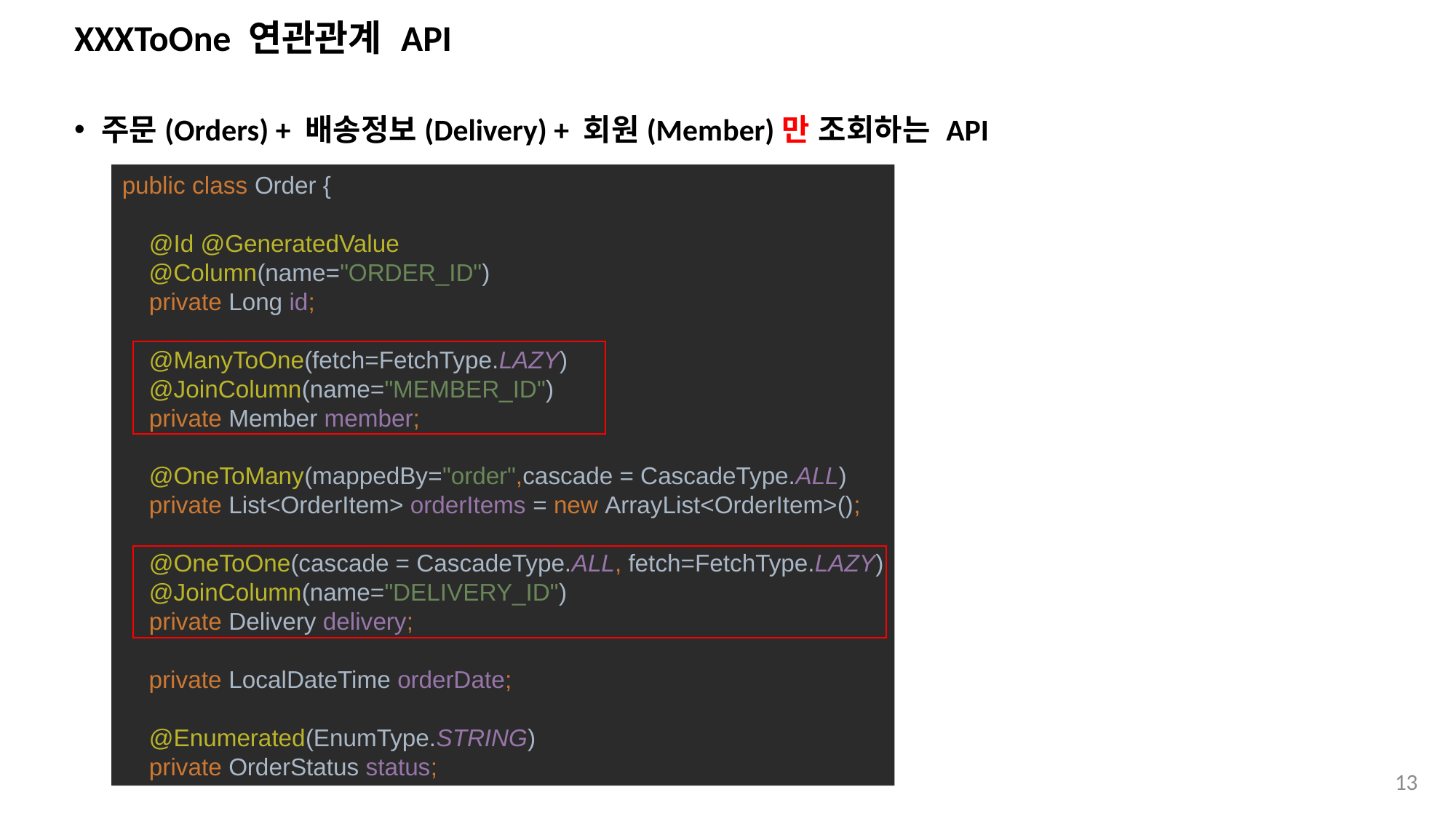

# XXXToOne 연관관계 API
주문(Orders) + 배송정보(Delivery) + 회원(Member)만 조회하는 API

public class Order {
    @Id @GeneratedValue
    @Column(name="ORDER_ID")
    private Long id;
    @ManyToOne(fetch=FetchType.LAZY)
    @JoinColumn(name="MEMBER_ID")
    private Member member;
    @OneToMany(mappedBy="order",cascade = CascadeType.ALL)
    private List<OrderItem> orderItems = new ArrayList<OrderItem>();
    @OneToOne(cascade = CascadeType.ALL, fetch=FetchType.LAZY)
    @JoinColumn(name="DELIVERY_ID")
    private Delivery delivery;
    private LocalDateTime orderDate;
    @Enumerated(EnumType.STRING)
    private OrderStatus status;

13